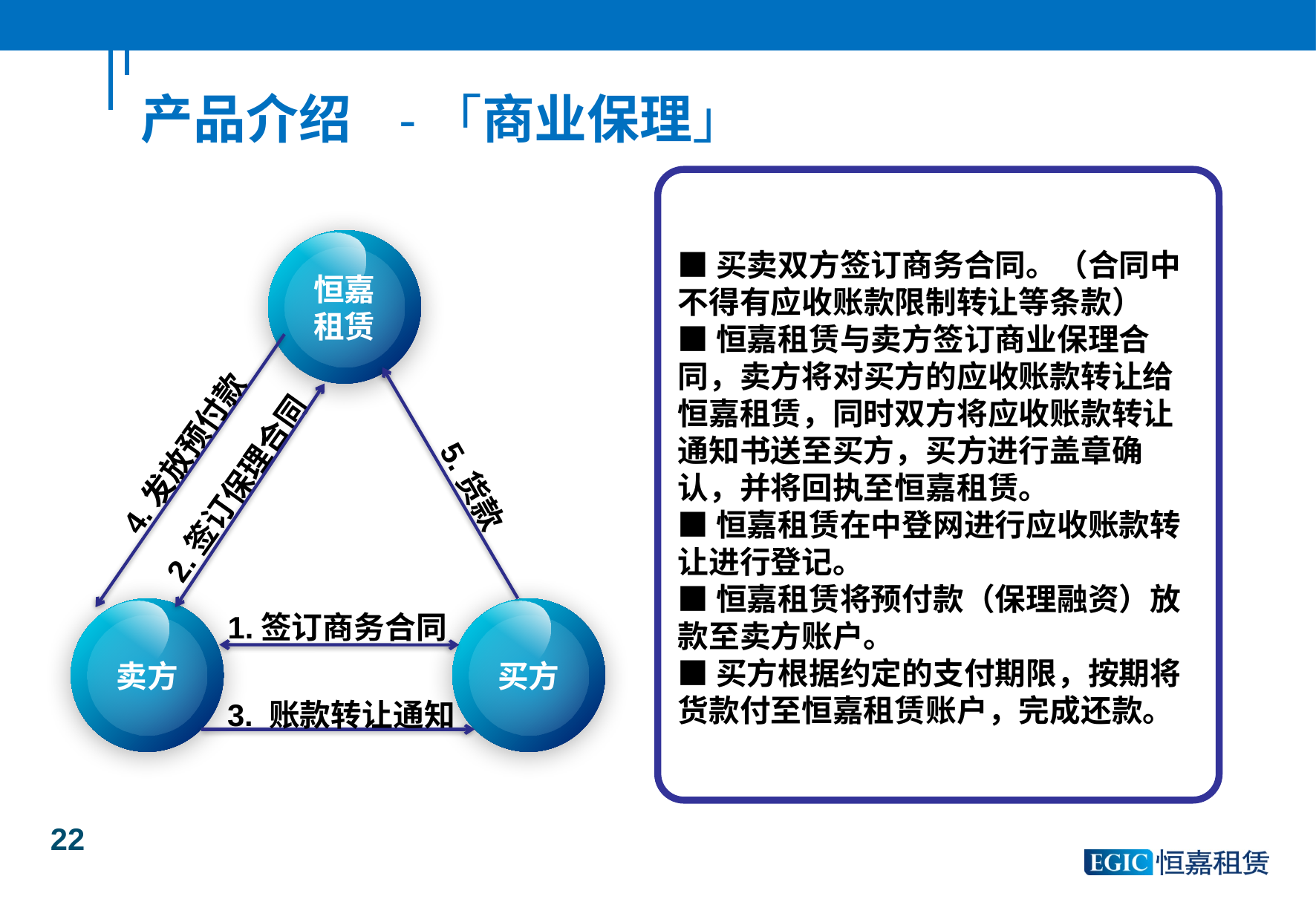

产品介绍   -「商业保理」

恒嘉租赁
■买卖双方签订商务合同。（合同中不得有应收账款限制转让等条款）
■恒嘉租赁与卖方签订商业保理合同，卖方将对买方的应收账款转让给恒嘉租赁，同时双方将应收账款转让通知书送至买方，买方进行盖章确认，并将回执至恒嘉租赁。
■恒嘉租赁在中登网进行应收账款转让进行登记。
■恒嘉租赁将预付款（保理融资）放款至卖方账户。
■买方根据约定的支付期限，按期将货款付至恒嘉租赁账户，完成还款。
4.发放预付款
5.货款
2.签订保理合同

卖方

买方
1.签订商务合同
3. 账款转让通知
22